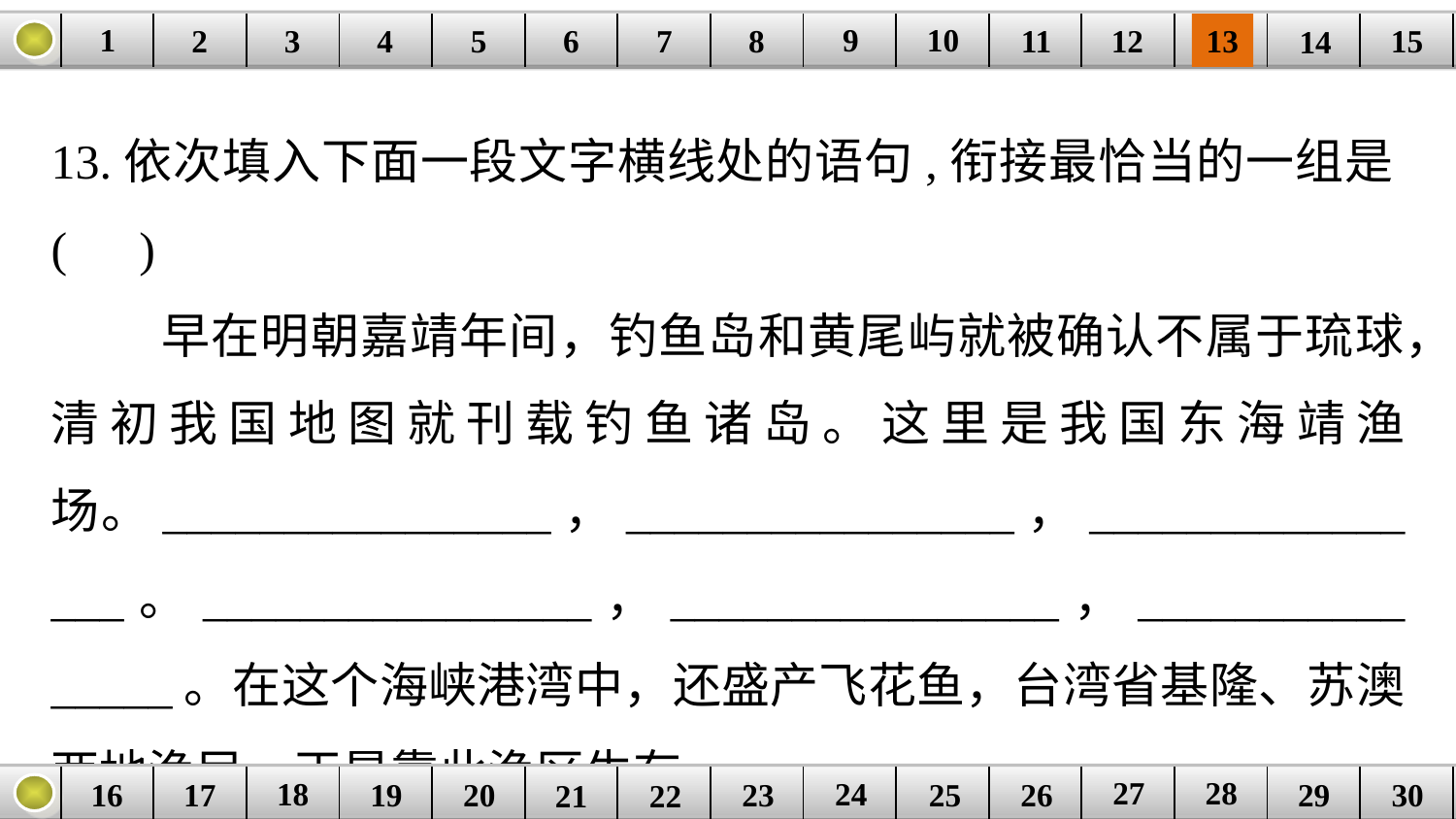

9
10
1
3
4
5
6
8
11
2
12
15
|  |  |  |  |  |  |  |  |  |  |  |  |  |  |  |
| --- | --- | --- | --- | --- | --- | --- | --- | --- | --- | --- | --- | --- | --- | --- |
7
13
14

13.依次填入下面一段文字横线处的语句,衔接最恰当的一组是(　)
        早在明朝嘉靖年间，钓鱼岛和黄尾屿就被确认不属于琉球，清初我国地图就刊载钓鱼诸岛。这里是我国东海靖渔场。________________，________________，________________。________________，________________，________________。在这个海峡港湾中，还盛产飞花鱼，台湾省基隆、苏澳两地渔民，正是靠此渔区生存。

27
28
18
24
16
25
26
30
|  |  |  |  |  |  |  |  |  |  |  |  |  |  |  |
| --- | --- | --- | --- | --- | --- | --- | --- | --- | --- | --- | --- | --- | --- | --- |
23
17
19
20
29
21
22